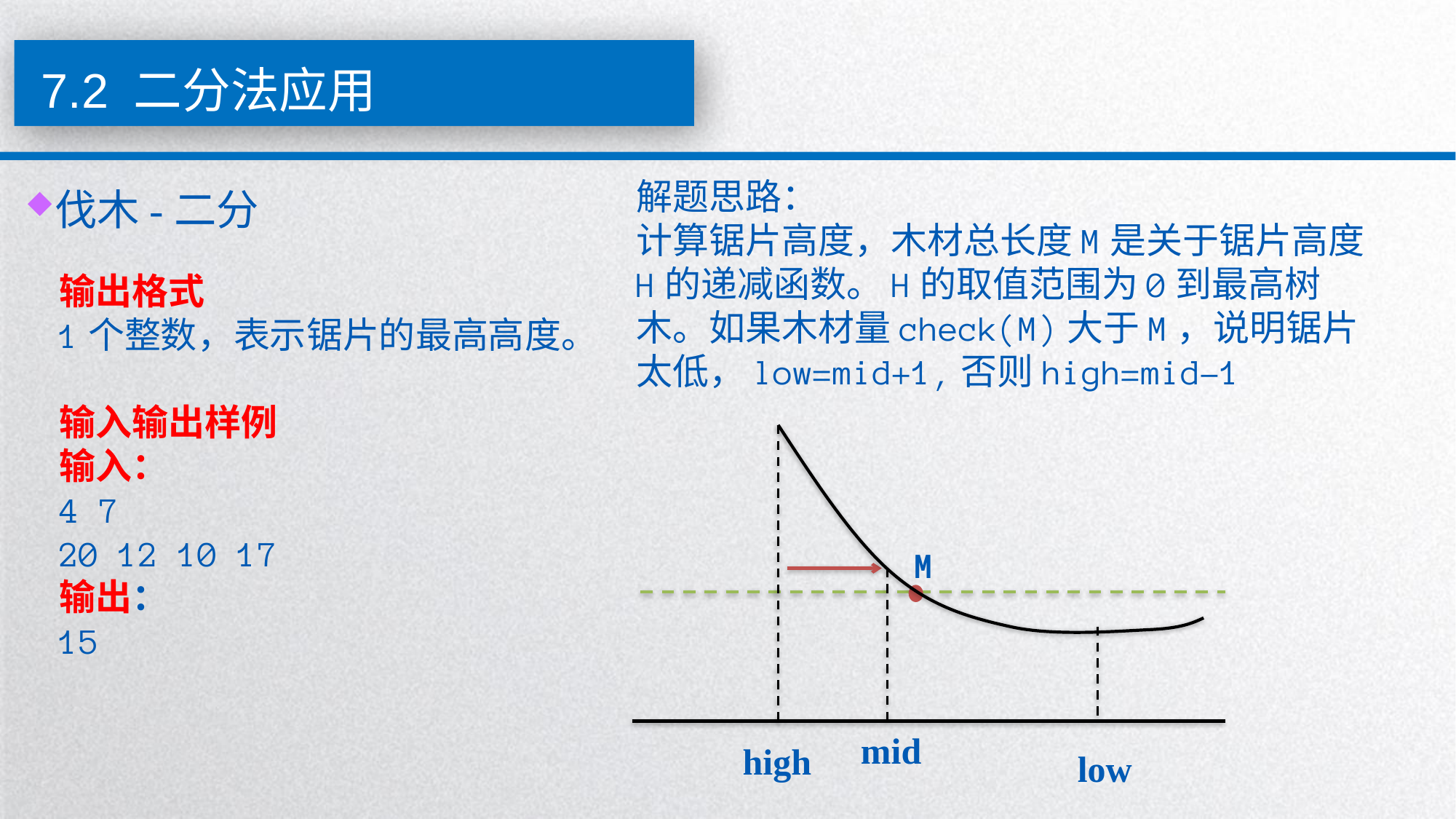

7.2 二分法应用
伐木-二分
解题思路：
计算锯片高度，木材总长度M是关于锯片高度H的递减函数。H的取值范围为0到最高树木。如果木材量check(M)大于M，说明锯片太低，low=mid+1,否则high=mid-1
输出格式
1个整数，表示锯片的最高高度。

输入输出样例
输入：
4 7
20 12 10 17
输出：
15

M

mid
high

low